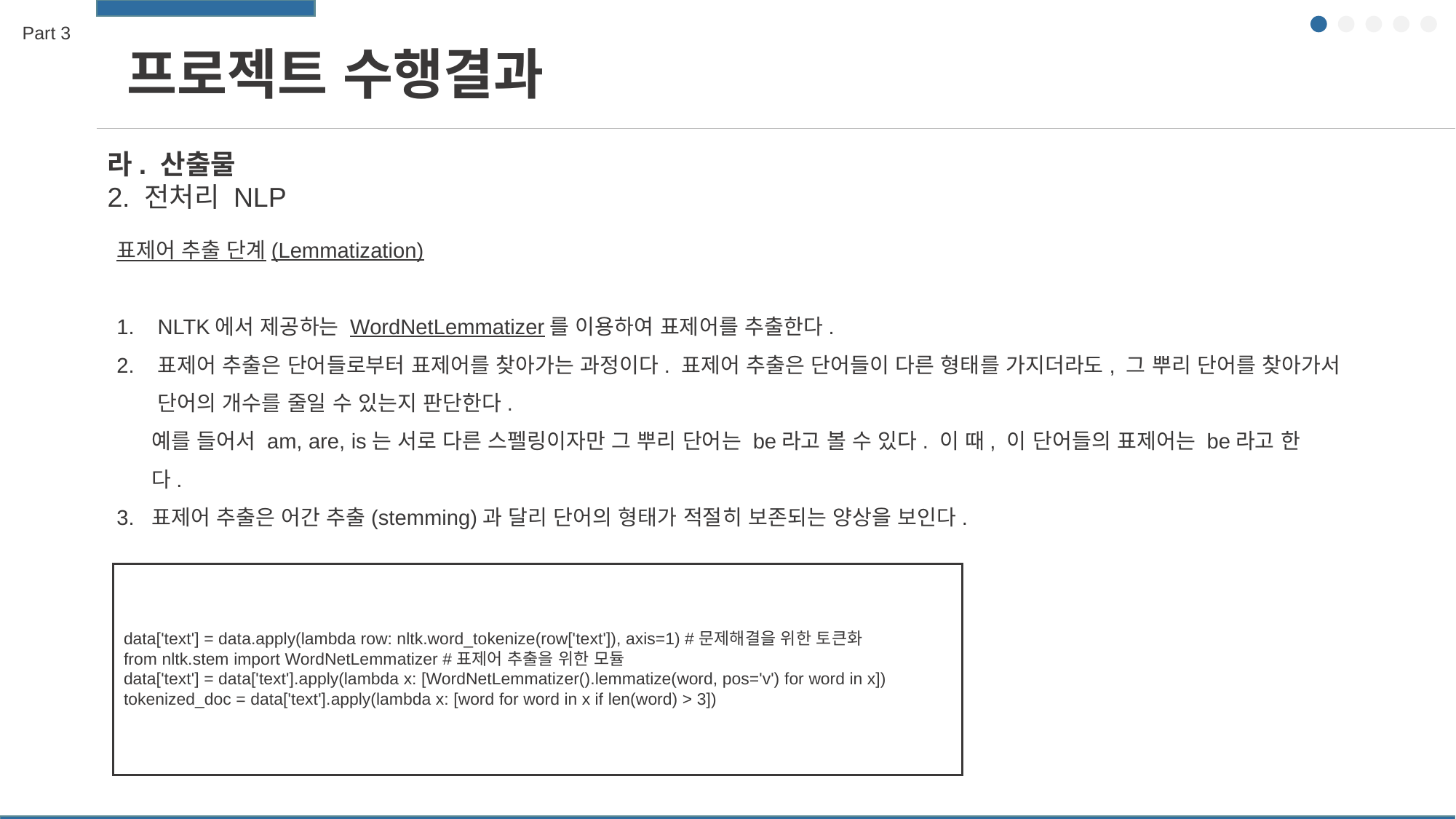

Part 3

프로젝트 수행결과
라. 산출물
2. 전처리 NLP
표제어 추출 단계(Lemmatization)

NLTK에서 제공하는 WordNetLemmatizer를 이용하여 표제어를 추출한다.
표제어 추출은 단어들로부터 표제어를 찾아가는 과정이다. 표제어 추출은 단어들이 다른 형태를 가지더라도, 그 뿌리 단어를 찾아가서 단어의 개수를 줄일 수 있는지 판단한다.
     예를 들어서 am, are, is는 서로 다른 스펠링이자만 그 뿌리 단어는 be라고 볼 수 있다. 이 때, 이 단어들의 표제어는 be라고 한
     다.
3.  표제어 추출은 어간 추출(stemming)과 달리 단어의 형태가 적절히 보존되는 양상을 보인다.

data['text'] = data.apply(lambda row: nltk.word_tokenize(row['text']), axis=1) #문제해결을 위한 토큰화
from nltk.stem import WordNetLemmatizer #표제어 추출을 위한 모듈
data['text'] = data['text'].apply(lambda x: [WordNetLemmatizer().lemmatize(word, pos='v') for word in x])
tokenized_doc = data['text'].apply(lambda x: [word for word in x if len(word) > 3])